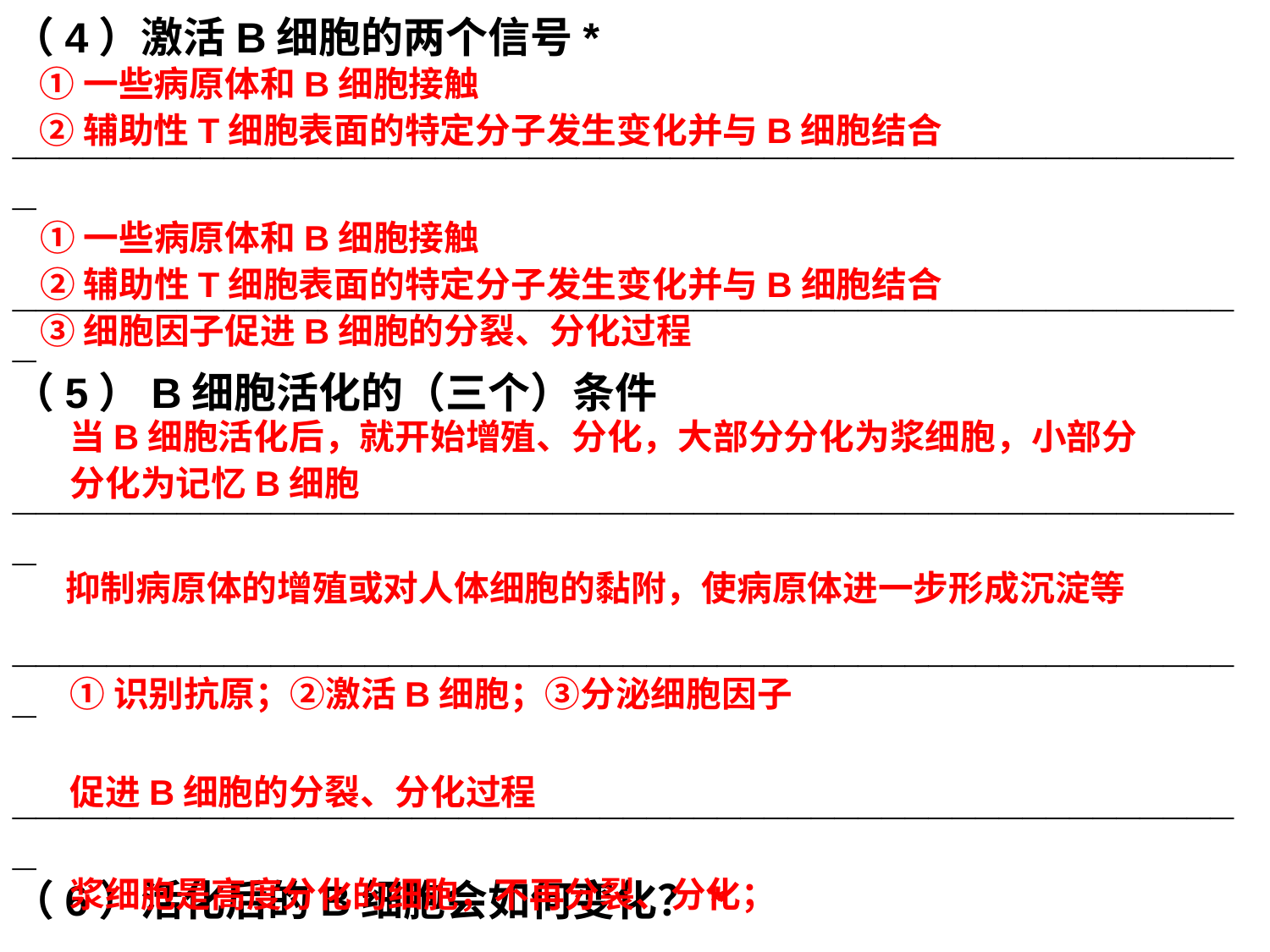

（4）激活B细胞的两个信号*
  _____________________________________________________
  _____________________________________________________
（5）B细胞活化的（三个）条件
  _____________________________________________________
  _____________________________________________________
  _____________________________________________________
（6）活化后的B细胞会如何变化？*
  _____________________________________________________
  _____________________________________________________
（7）抗体的作用是什么？*
  _____________________________________________________
（8）在体液免疫过程中，辅助性T细胞有怎样的作用？
  _____________________________________________________
（9）在体液免疫过程中，细胞因子的作用？
  _____________________________________________________
（10）浆细胞还能具有分裂、分化能力吗？
  _____________________________________________________
①一些病原体和B细胞接触
②辅助性T细胞表面的特定分子发生变化并与B细胞结合
①一些病原体和B细胞接触
②辅助性T细胞表面的特定分子发生变化并与B细胞结合
③细胞因子促进B细胞的分裂、分化过程
当B细胞活化后，就开始增殖、分化，大部分分化为浆细胞，小部分分化为记忆B细胞
抑制病原体的增殖或对人体细胞的黏附，使病原体进一步形成沉淀等
①识别抗原；②激活B细胞；③分泌细胞因子
促进B细胞的分裂、分化过程
浆细胞是高度分化的细胞，不再分裂、分化；